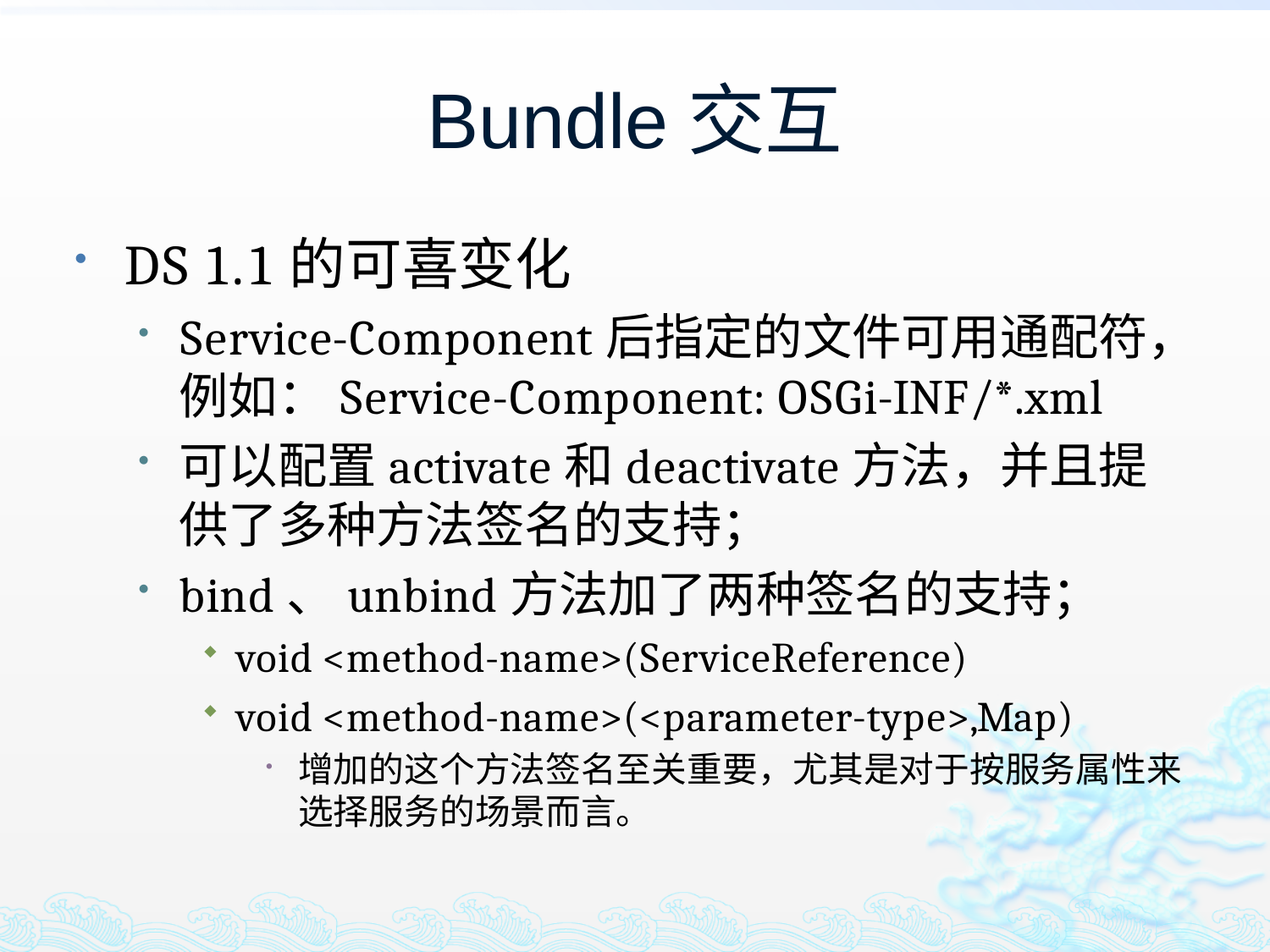

# Bundle交互
DS 1.1的可喜变化
Service-Component后指定的文件可用通配符，例如：Service-Component: OSGi-INF/*.xml
可以配置activate和deactivate方法，并且提供了多种方法签名的支持；
bind、unbind方法加了两种签名的支持；
void <method-name>(ServiceReference)
void <method-name>(<parameter-type>,Map)
增加的这个方法签名至关重要，尤其是对于按服务属性来选择服务的场景而言。